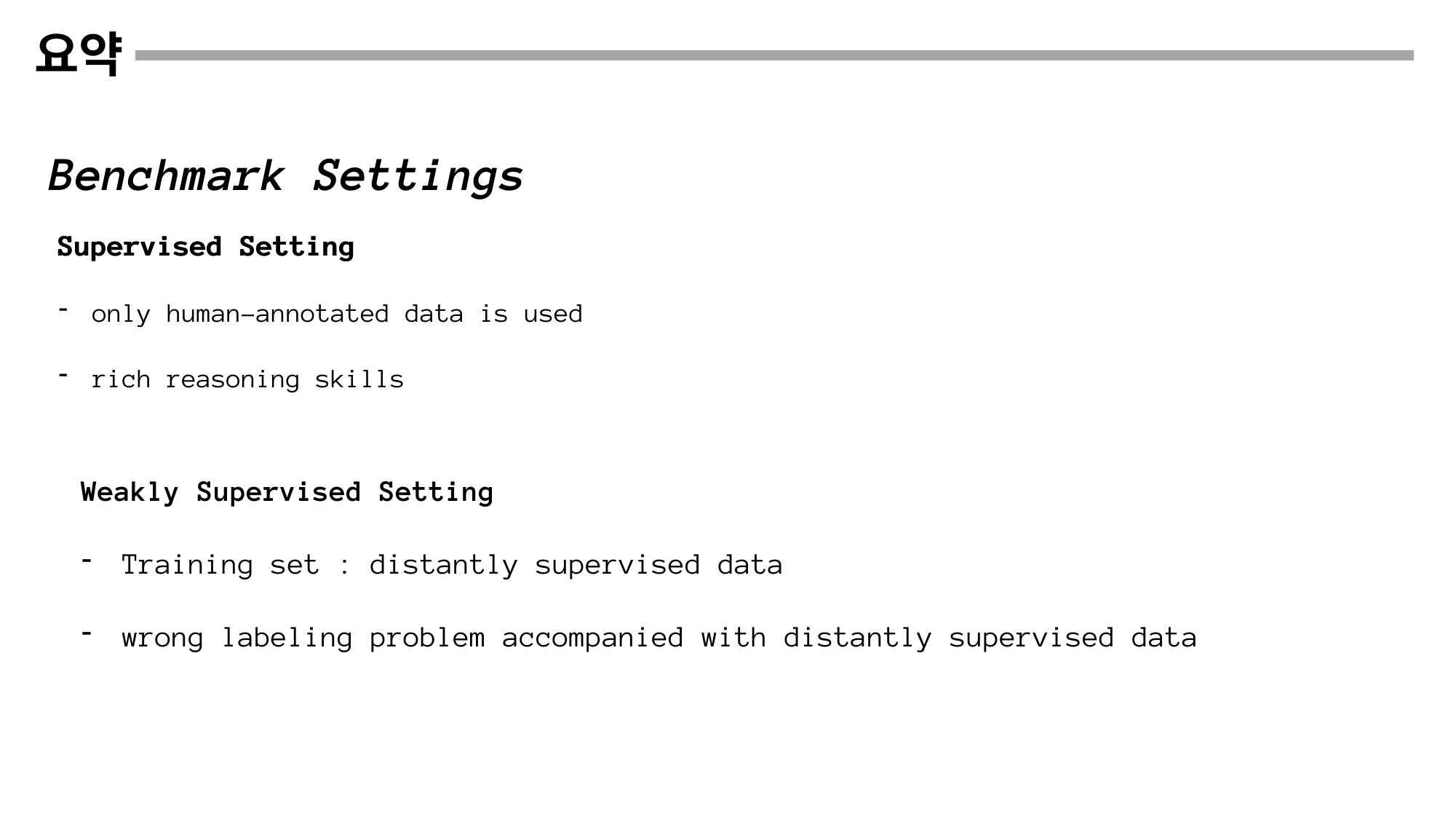

요약
Benchmark Settings
Supervised Setting
Supervised Setting

only human-annotated data is used

rich reasoning skills

Weakly Supervised Setting

Training set : distantly supervised data

wrong labeling problem accompanied with distantly supervised data